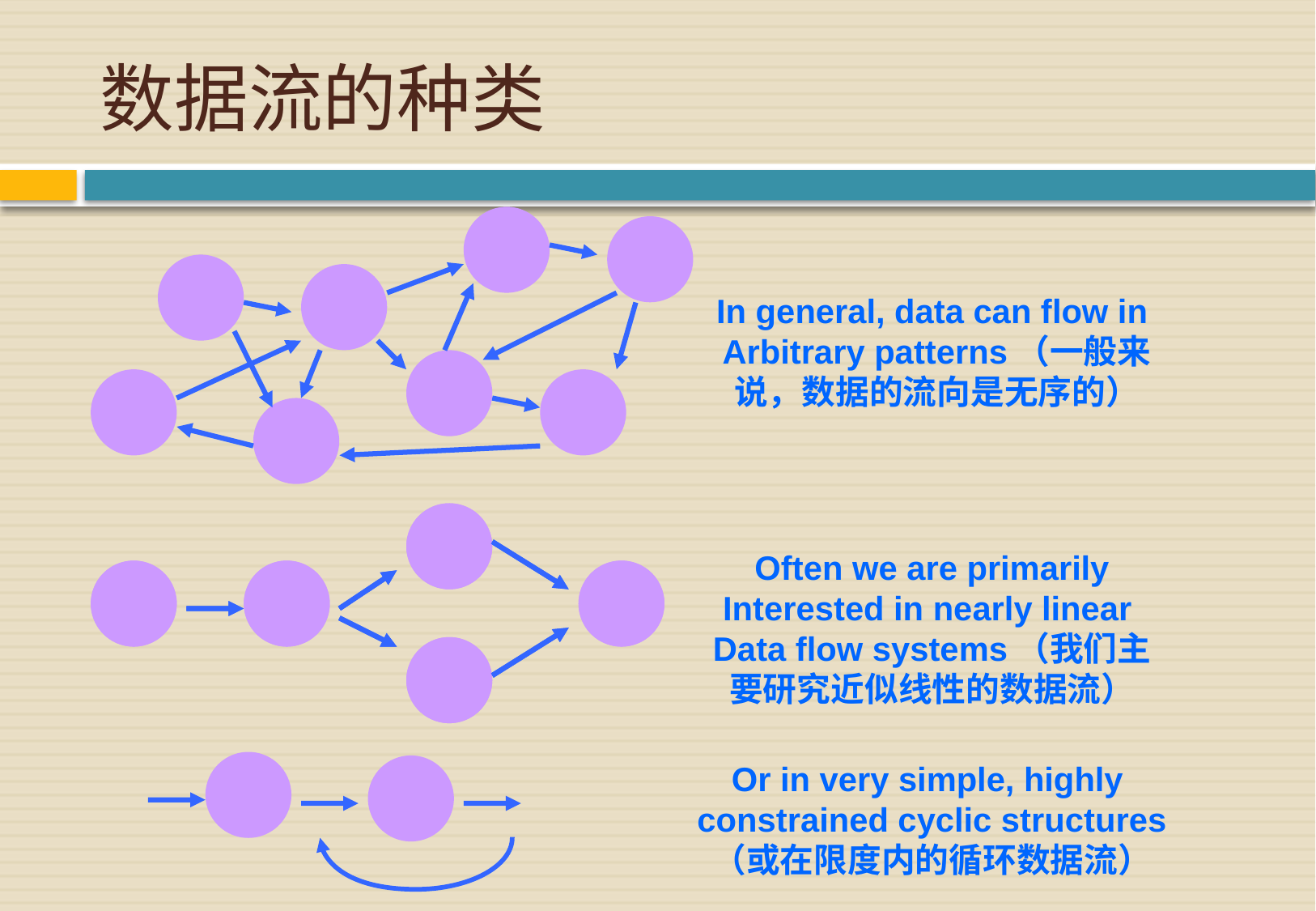

# 数据流的种类

In general, data can flow in
Arbitrary patterns（一般来
说，数据的流向是无序的）

Often we are primarily
Interested in nearly linear
Data flow systems（我们主
要研究近似线性的数据流）

Or in very simple, highly
constrained cyclic structures
（或在限度内的循环数据流）